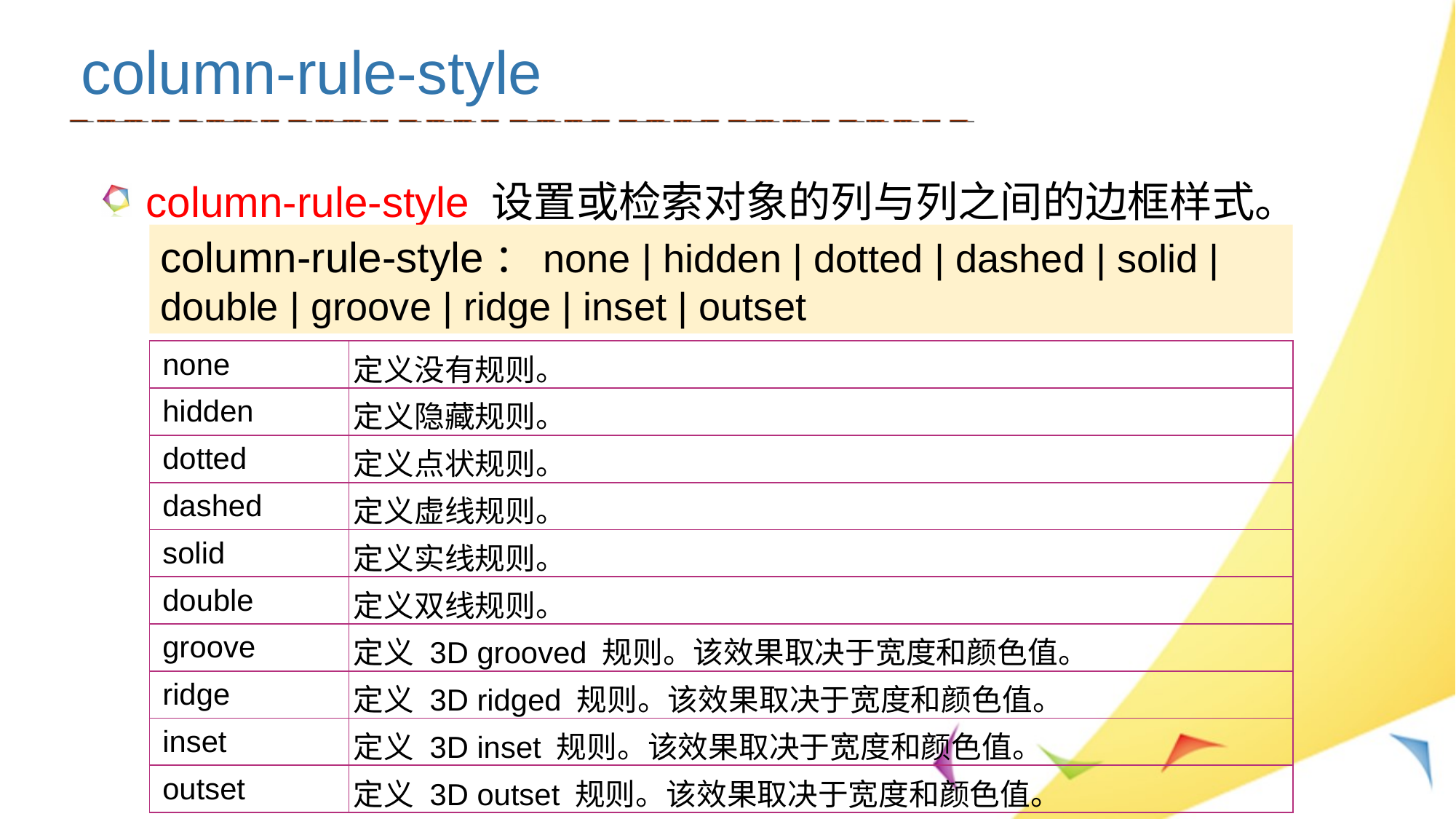

column-rule-style

column-rule-style 设置或检索对象的列与列之间的边框样式。

column-rule-style：none | hidden | dotted | dashed | solid | double | groove | ridge | inset | outset
| none | 定义没有规则。 |
| --- | --- |
| hidden | 定义隐藏规则。 |
| dotted | 定义点状规则。 |
| dashed | 定义虚线规则。 |
| solid | 定义实线规则。 |
| double | 定义双线规则。 |
| groove | 定义 3D grooved 规则。该效果取决于宽度和颜色值。 |
| ridge | 定义 3D ridged 规则。该效果取决于宽度和颜色值。 |
| inset | 定义 3D inset 规则。该效果取决于宽度和颜色值。 |
| outset | 定义 3D outset 规则。该效果取决于宽度和颜色值。 |